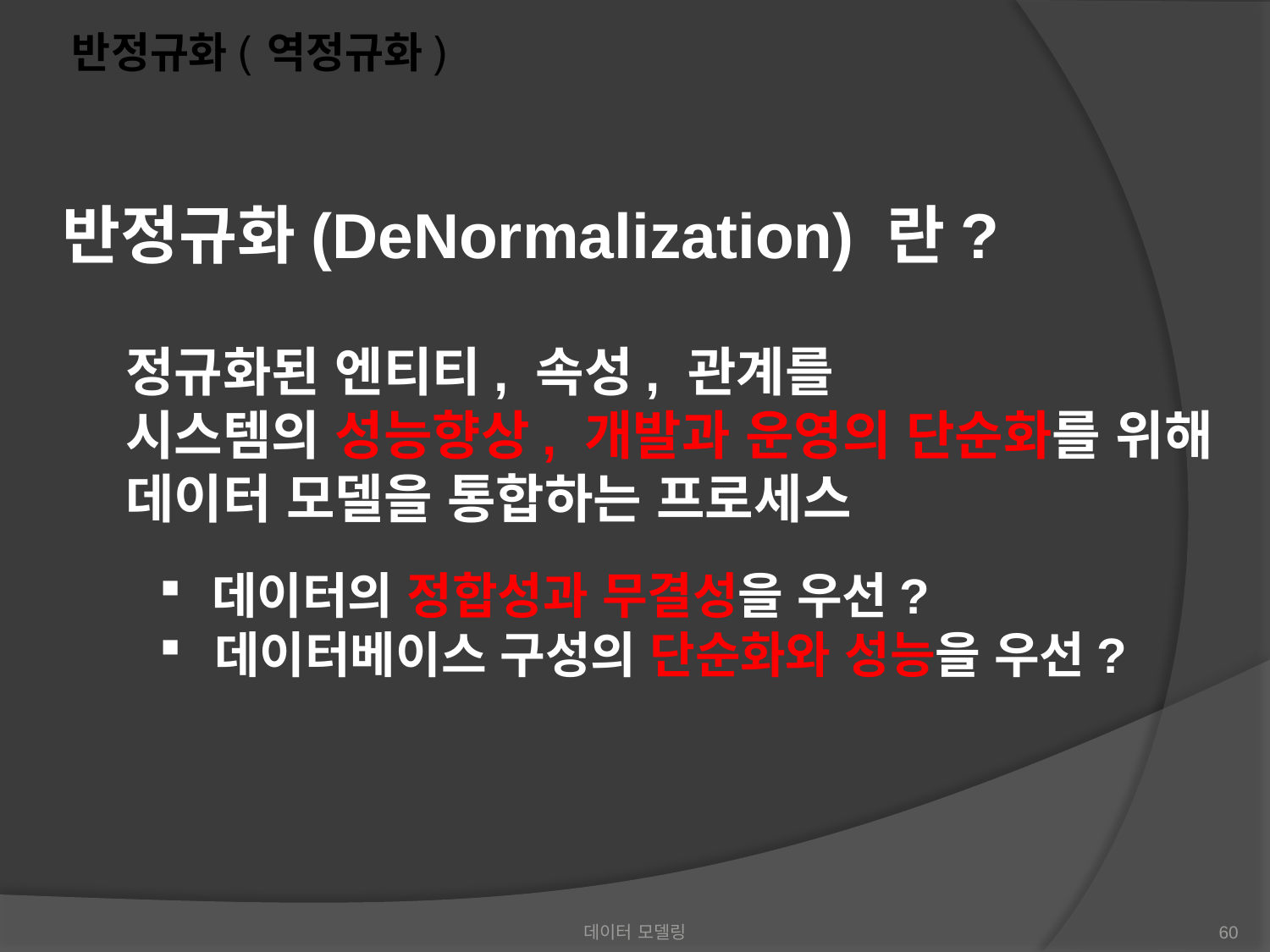

반정규화(역정규화)
반정규화(DeNormalization) 란?

정규화된 엔티티, 속성, 관계를
시스템의 성능향상, 개발과 운영의 단순화를 위해 데이터 모델을 통합하는 프로세스
 데이터의 정합성과 무결성을 우선?
 데이터베이스 구성의 단순화와 성능을 우선?
데이터 모델링
60